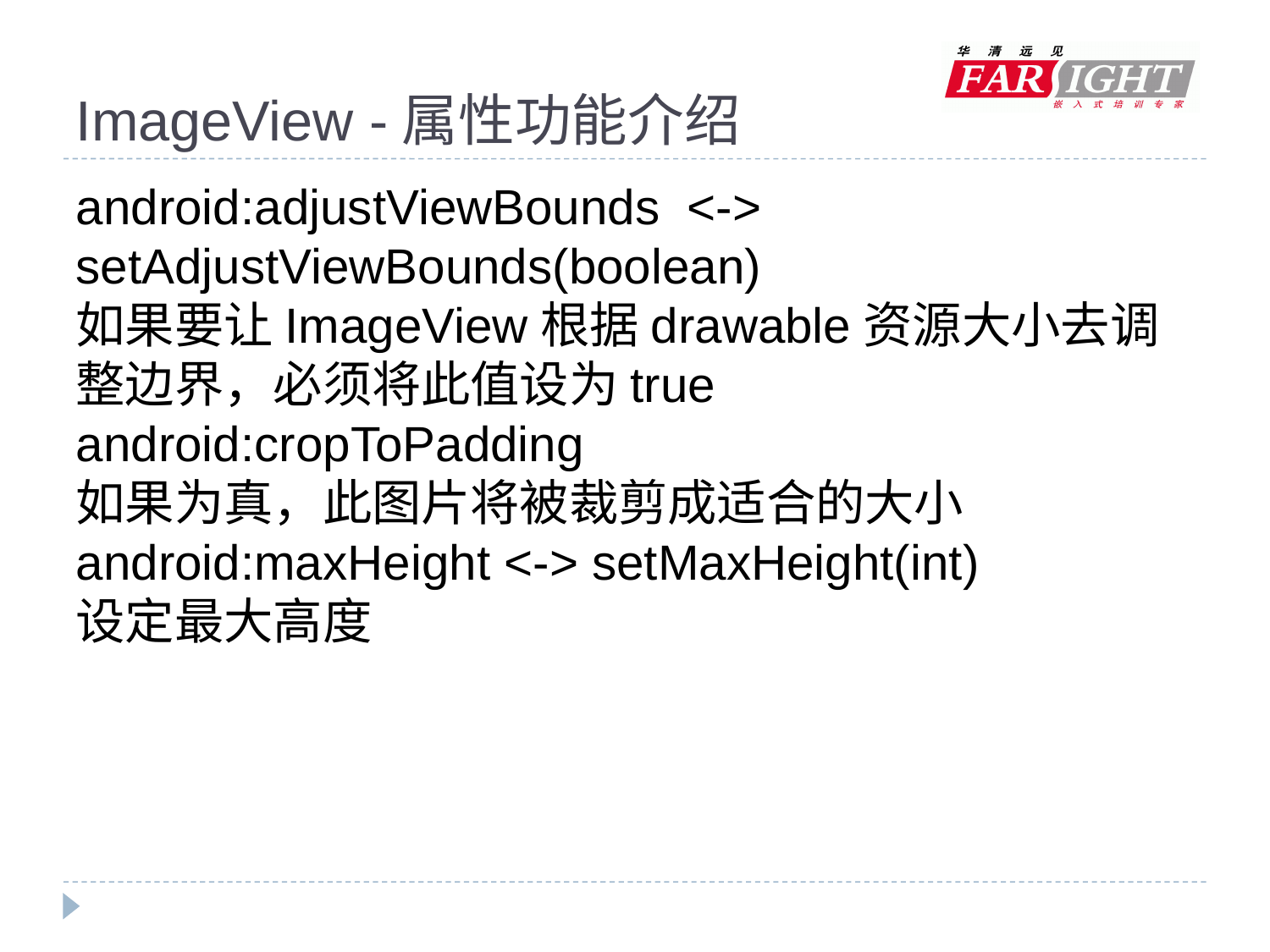

# ImageView -属性功能介绍
android:adjustViewBounds  <-> setAdjustViewBounds(boolean)
如果要让ImageView根据drawable资源大小去调整边界，必须将此值设为true
android:cropToPadding
如果为真，此图片将被裁剪成适合的大小
android:maxHeight <-> setMaxHeight(int)
设定最大高度